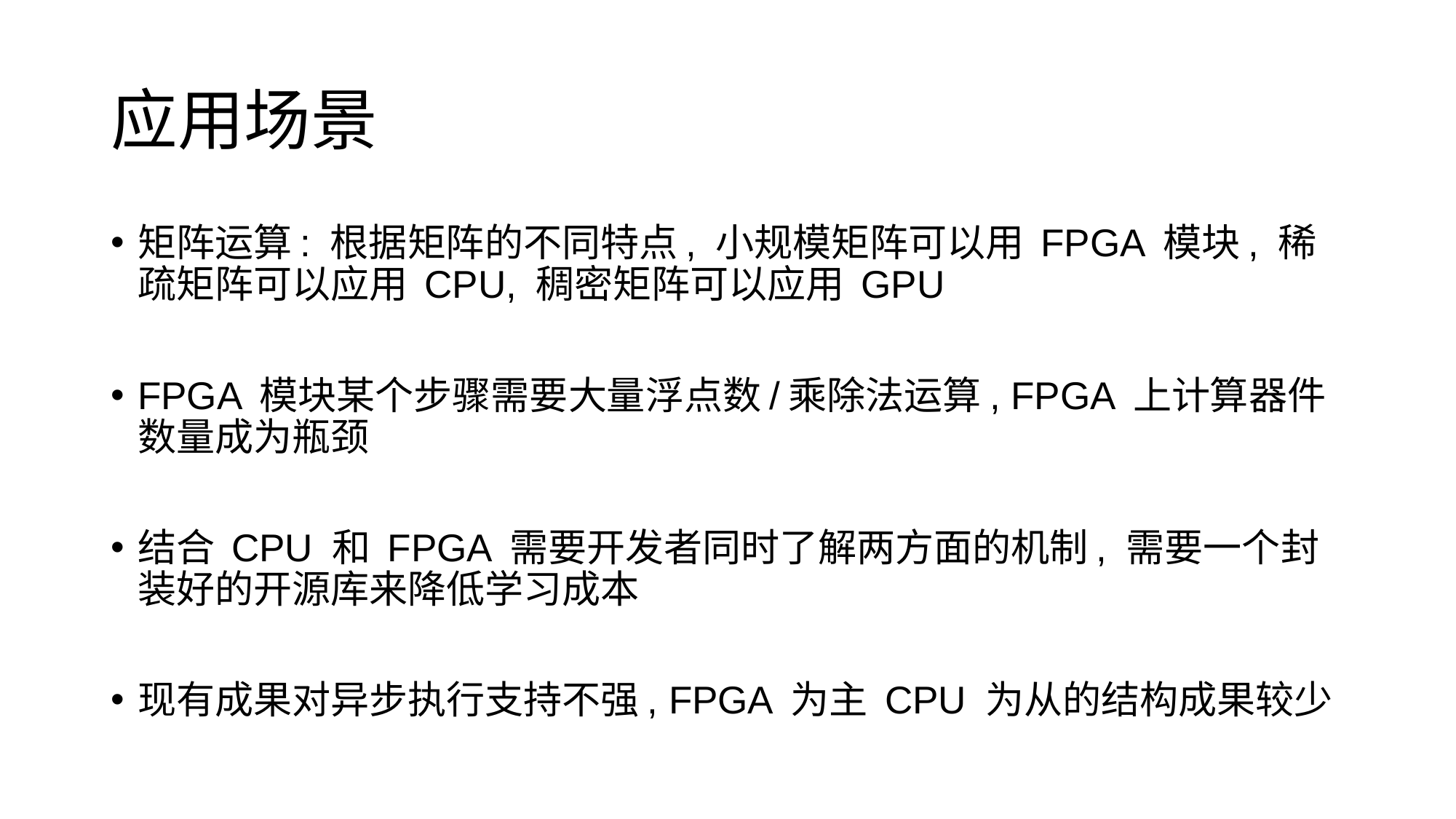

# 应用场景
矩阵运算: 根据矩阵的不同特点, 小规模矩阵可以用 FPGA 模块, 稀疏矩阵可以应用 CPU, 稠密矩阵可以应用 GPU

FPGA 模块某个步骤需要大量浮点数/乘除法运算, FPGA 上计算器件数量成为瓶颈

结合 CPU 和 FPGA 需要开发者同时了解两方面的机制, 需要一个封装好的开源库来降低学习成本

现有成果对异步执行支持不强, FPGA 为主 CPU 为从的结构成果较少